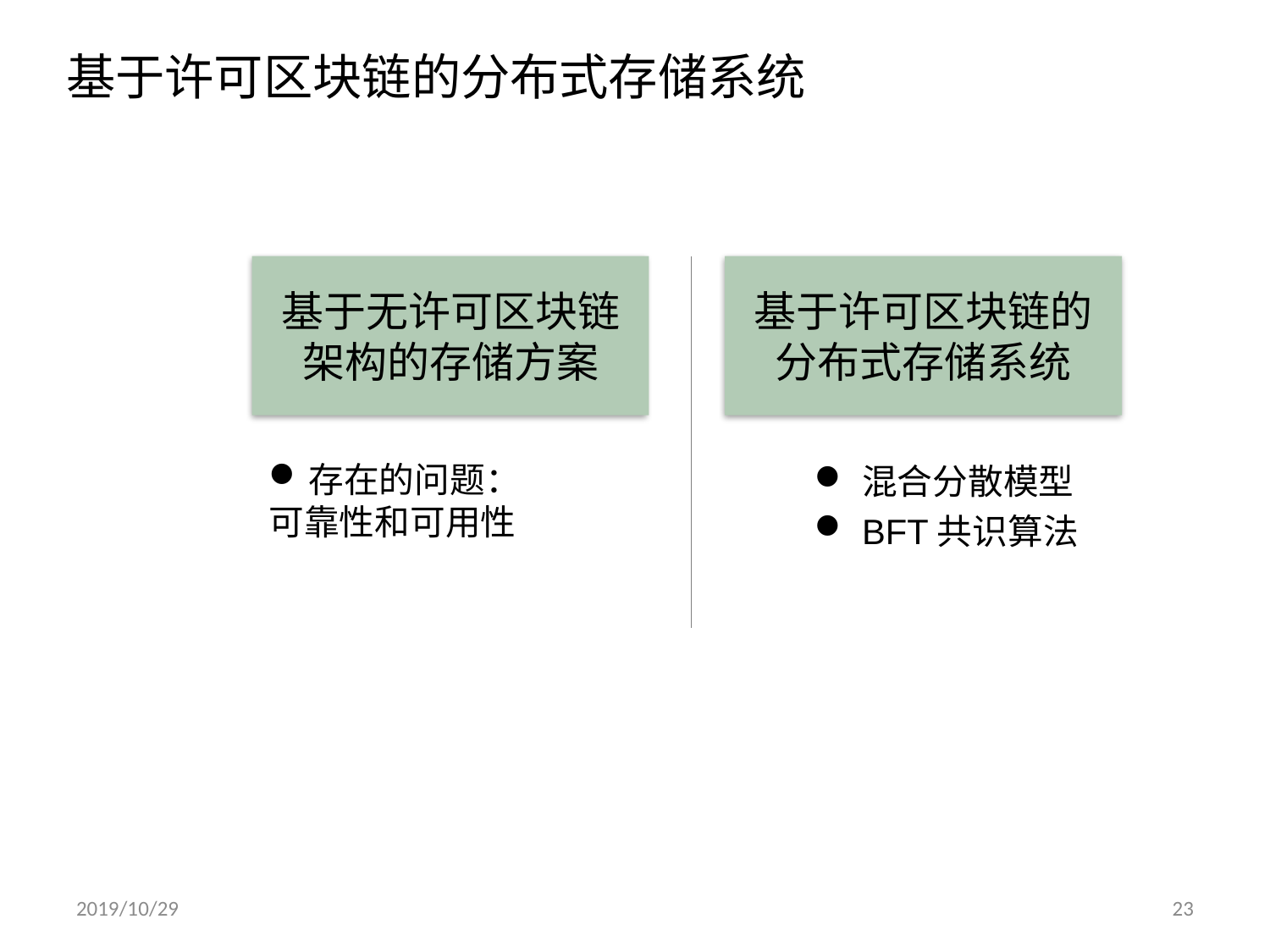

基于许可区块链的分布式存储系统
基于无许可区块链架构的存储方案
基于许可区块链的分布式存储系统
点击添加文本
点击添加文本
存在的问题：
可靠性和可用性
混合分散模型
BFT共识算法
点击添加文本
点击添加文本
2019/10/29
23